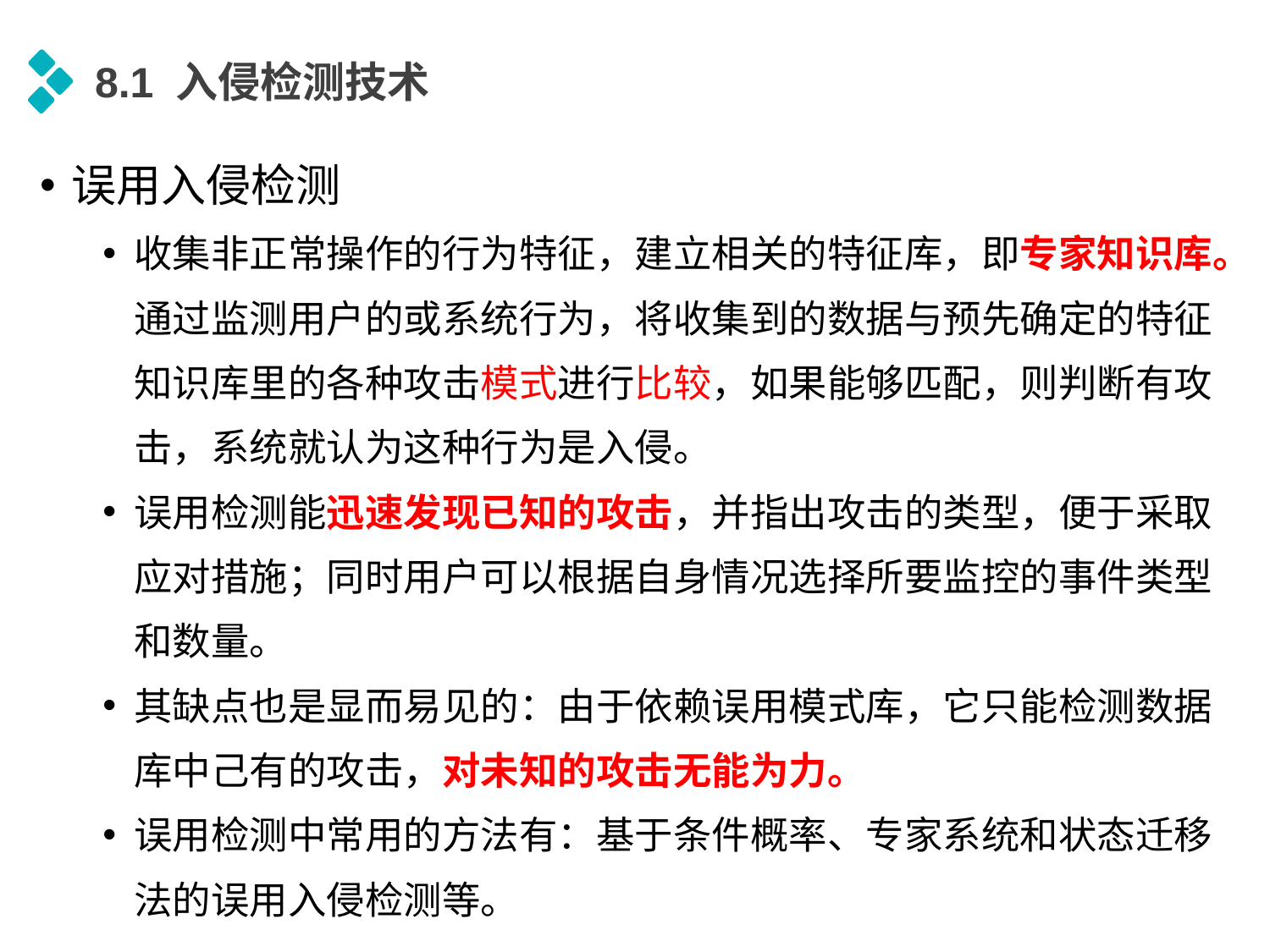

8.1 入侵检测技术

误用入侵检测
收集非正常操作的行为特征，建立相关的特征库，即专家知识库。通过监测用户的或系统行为，将收集到的数据与预先确定的特征知识库里的各种攻击模式进行比较，如果能够匹配，则判断有攻击，系统就认为这种行为是入侵。
误用检测能迅速发现已知的攻击，并指出攻击的类型，便于采取应对措施；同时用户可以根据自身情况选择所要监控的事件类型和数量。
其缺点也是显而易见的：由于依赖误用模式库，它只能检测数据库中己有的攻击，对未知的攻击无能为力。
误用检测中常用的方法有：基于条件概率、专家系统和状态迁移法的误用入侵检测等。